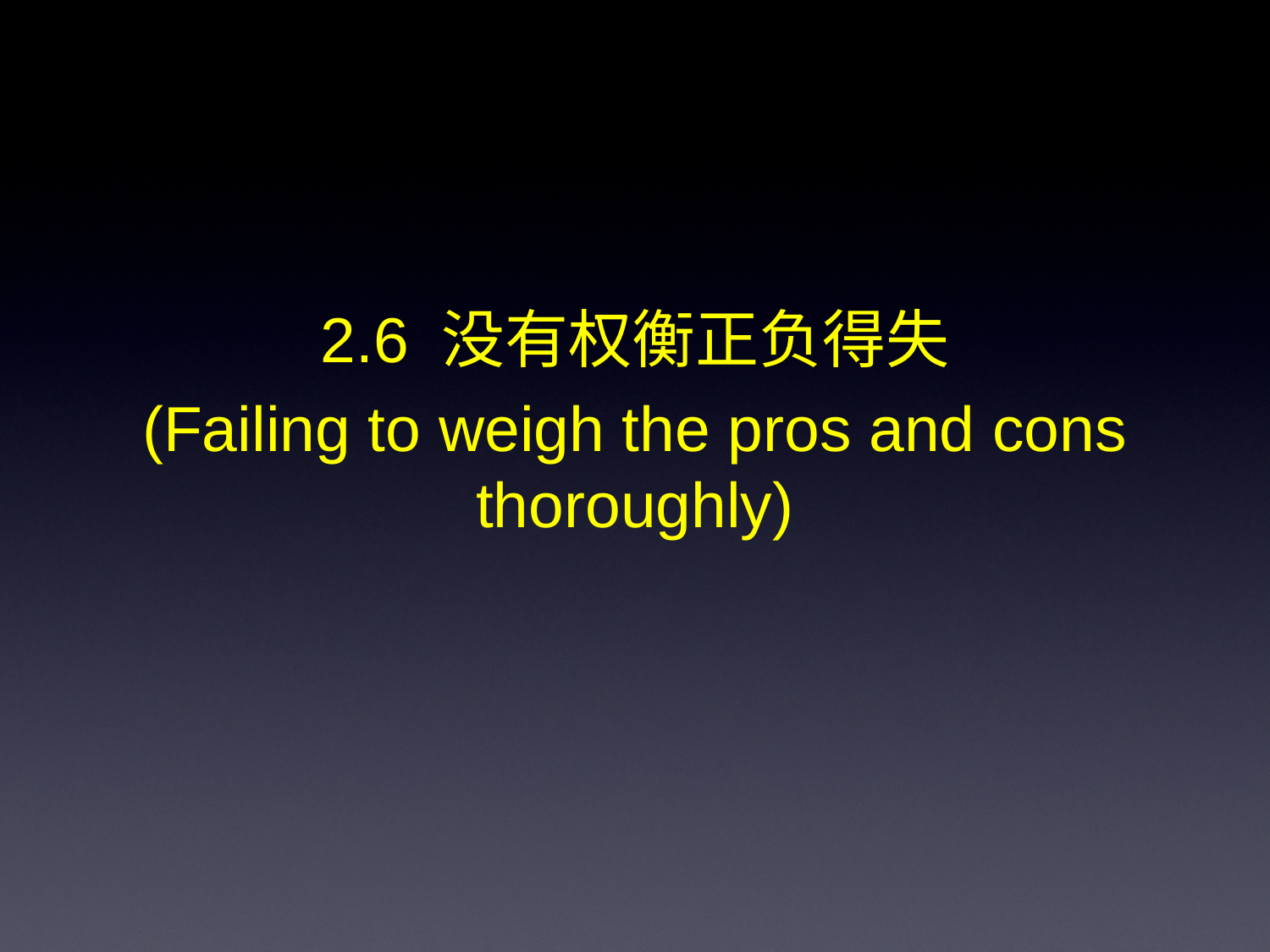

2.6 没有权衡正负得失
(Failing to weigh the pros and cons thoroughly)